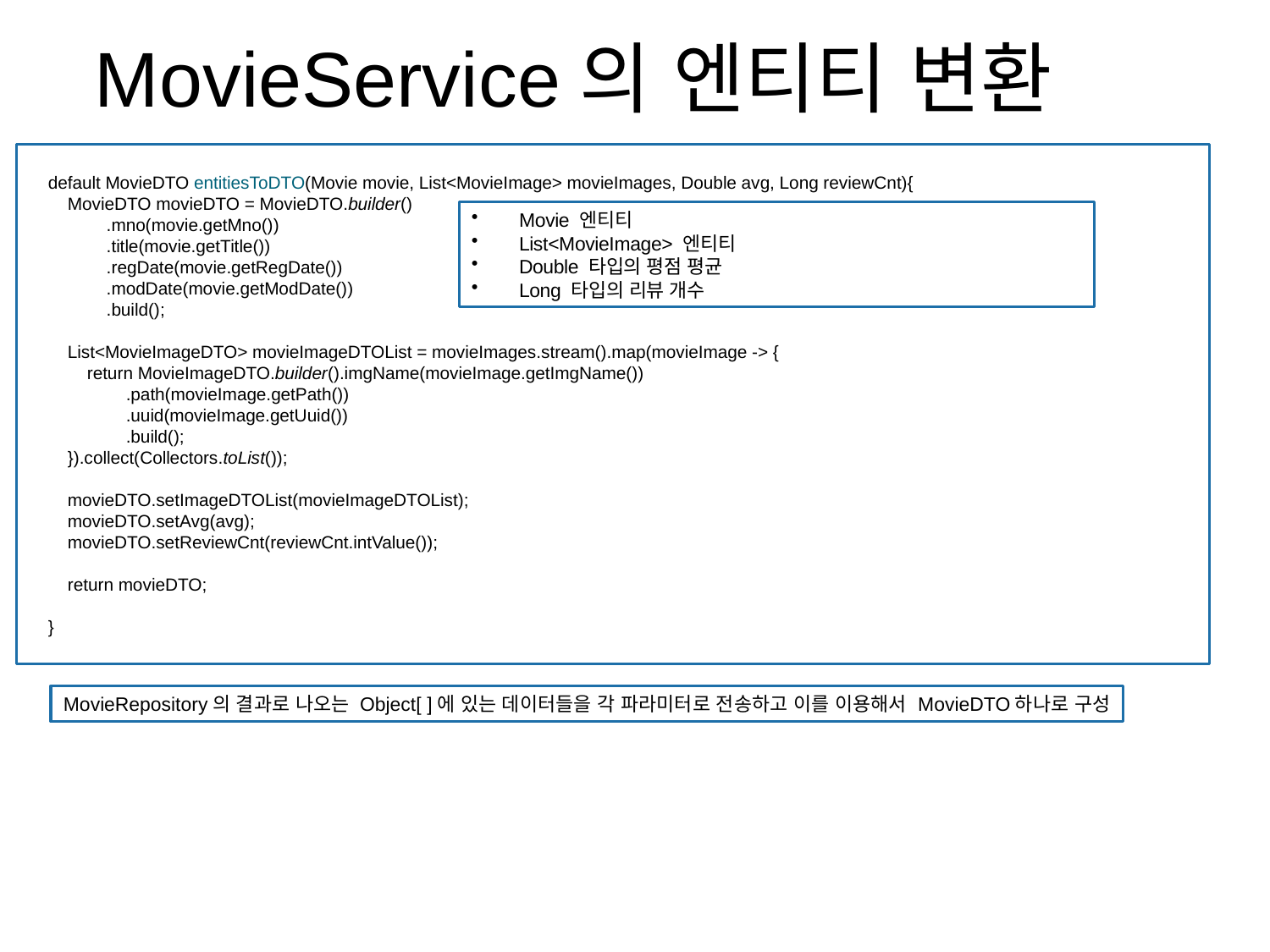

# MovieService의 엔티티 변환
    default MovieDTO entitiesToDTO(Movie movie, List<MovieImage> movieImages, Double avg, Long reviewCnt){
        MovieDTO movieDTO = MovieDTO.builder()
                .mno(movie.getMno())
                .title(movie.getTitle())
                .regDate(movie.getRegDate())
                .modDate(movie.getModDate())
                .build();
        List<MovieImageDTO> movieImageDTOList = movieImages.stream().map(movieImage -> {
            return MovieImageDTO.builder().imgName(movieImage.getImgName())
                    .path(movieImage.getPath())
                    .uuid(movieImage.getUuid())
                    .build();
        }).collect(Collectors.toList());
        movieDTO.setImageDTOList(movieImageDTOList);
        movieDTO.setAvg(avg);
        movieDTO.setReviewCnt(reviewCnt.intValue());
        return movieDTO;
    }
Movie 엔티티
List<MovieImage> 엔티티
Double 타입의 평점 평균
Long 타입의 리뷰 개수
MovieRepository의 결과로 나오는 Object[ ]에 있는 데이터들을 각 파라미터로 전송하고 이를 이용해서 MovieDTO하나로 구성